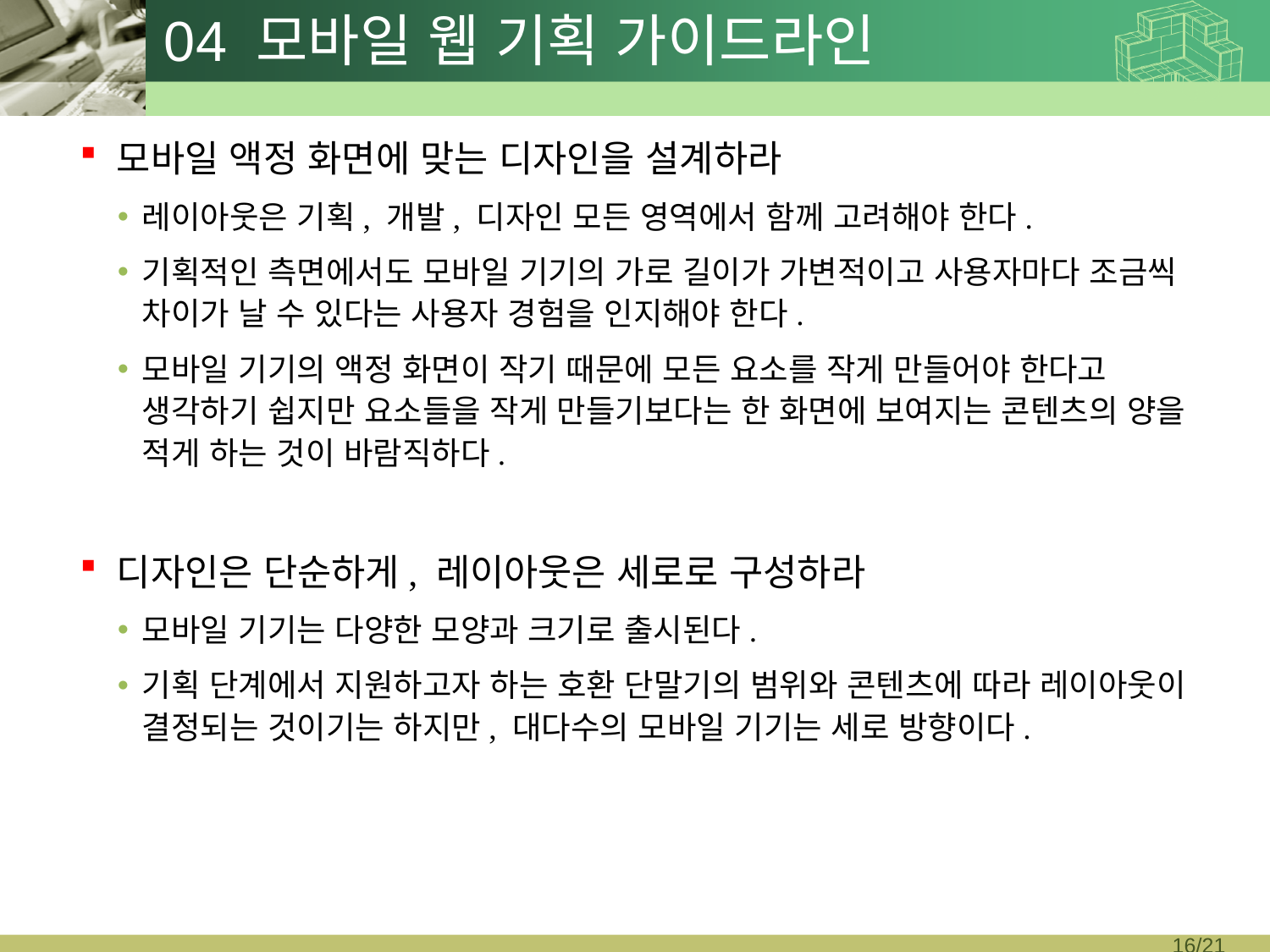

# 04 모바일 웹 기획 가이드라인
모바일 액정 화면에 맞는 디자인을 설계하라
레이아웃은 기획, 개발, 디자인 모든 영역에서 함께 고려해야 한다.
기획적인 측면에서도 모바일 기기의 가로 길이가 가변적이고 사용자마다 조금씩 차이가 날 수 있다는 사용자 경험을 인지해야 한다.
모바일 기기의 액정 화면이 작기 때문에 모든 요소를 작게 만들어야 한다고 생각하기 쉽지만 요소들을 작게 만들기보다는 한 화면에 보여지는 콘텐츠의 양을 적게 하는 것이 바람직하다.

디자인은 단순하게, 레이아웃은 세로로 구성하라
모바일 기기는 다양한 모양과 크기로 출시된다.
기획 단계에서 지원하고자 하는 호환 단말기의 범위와 콘텐츠에 따라 레이아웃이 결정되는 것이기는 하지만, 대다수의 모바일 기기는 세로 방향이다.